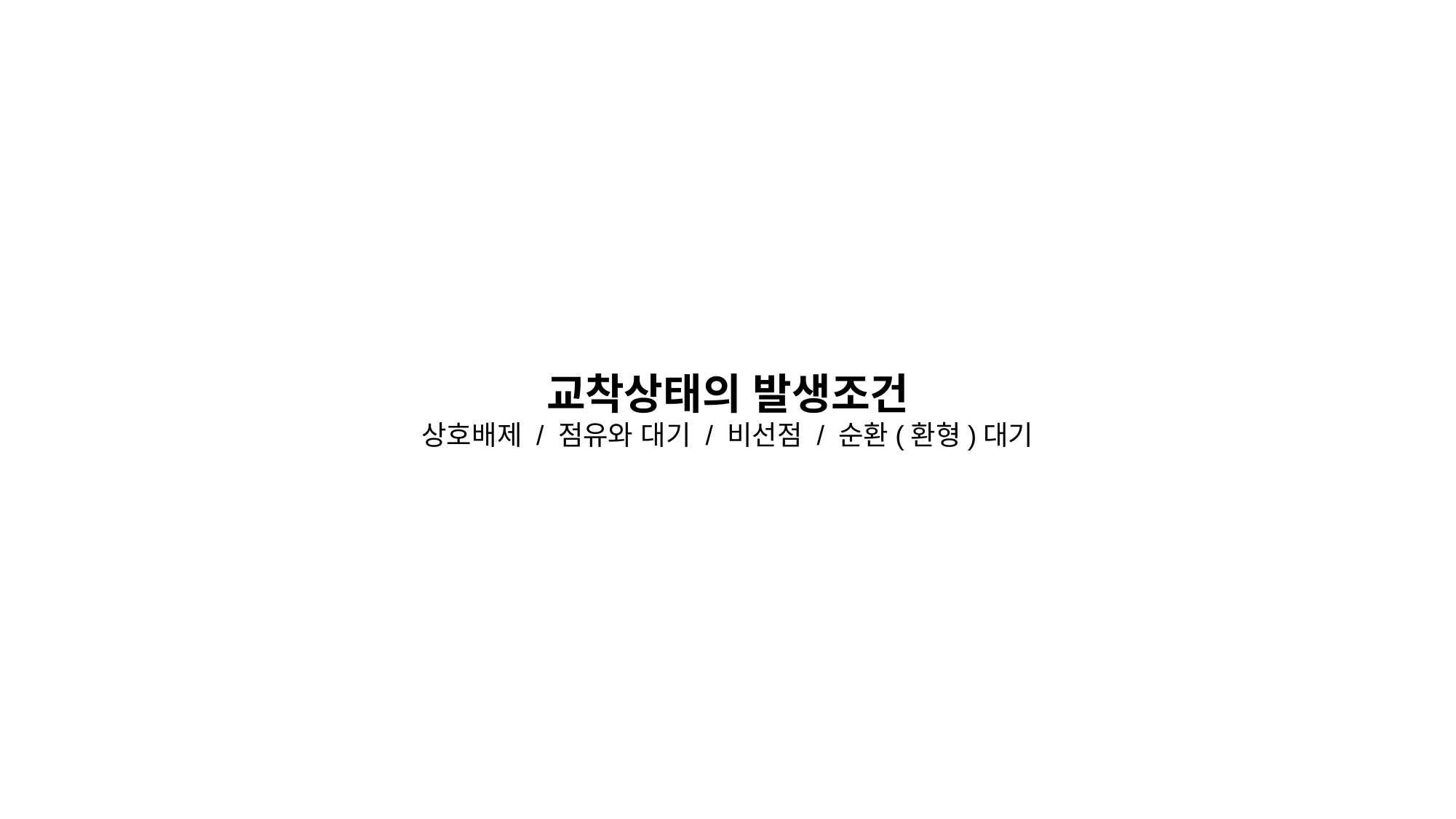

교착상태의 발생조건
상호배제 / 점유와 대기 / 비선점 / 순환(환형)대기